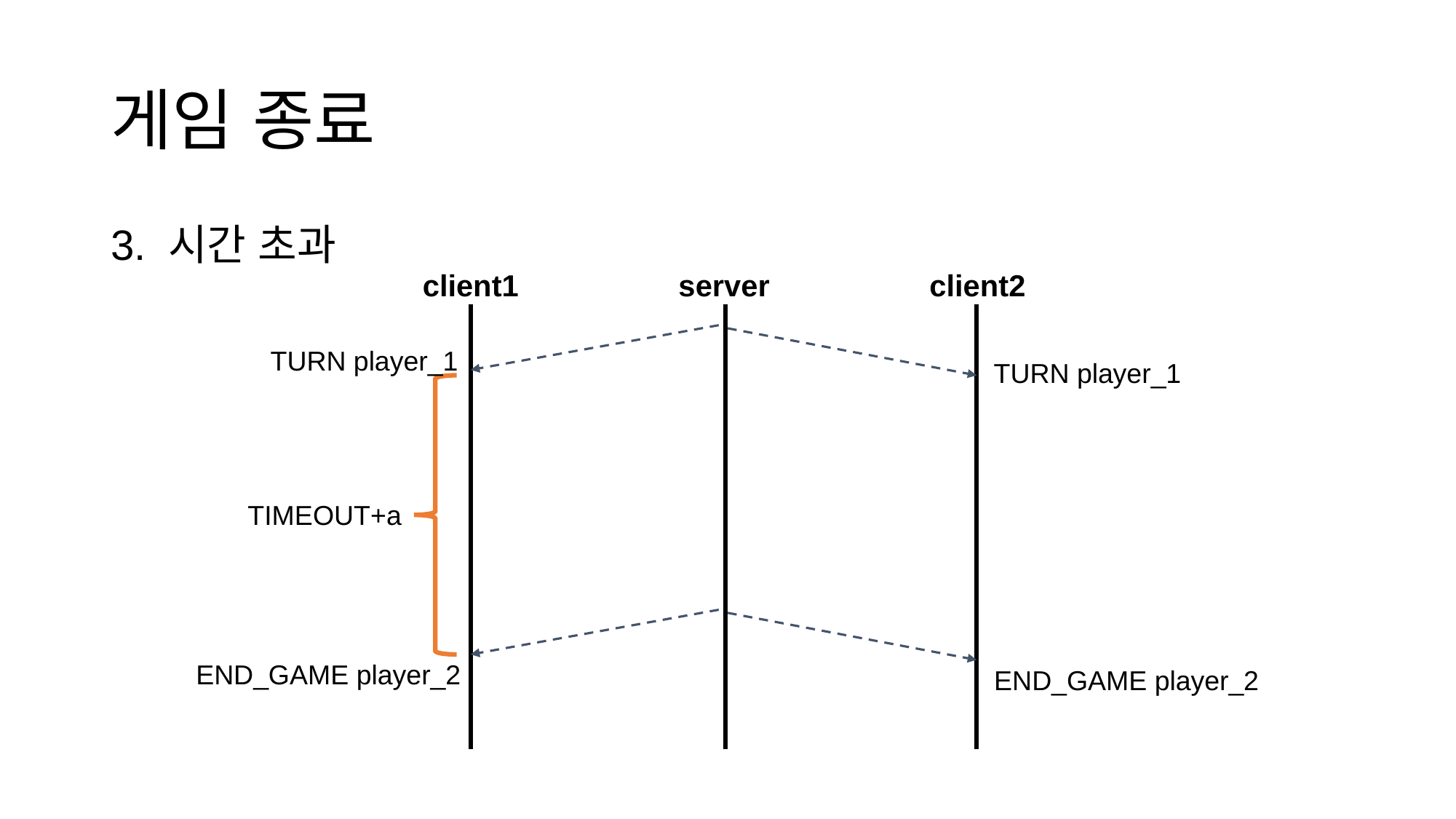

# 게임 종료
3. 시간 초과
client1
server
client2
TURN player_1
TURN player_1

TIMEOUT+a
END_GAME player_2
END_GAME player_2